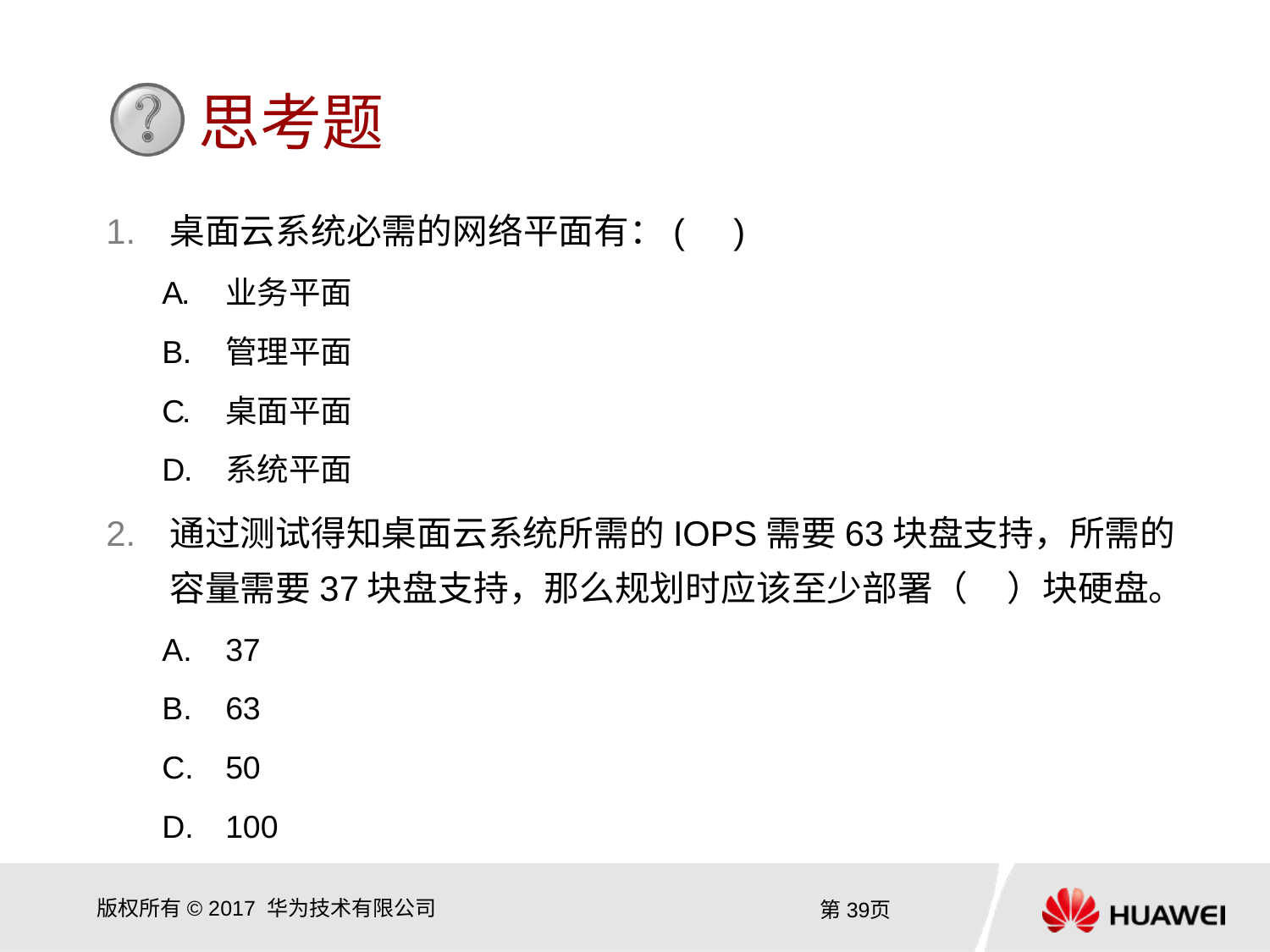

桌面云系统必需的网络平面有：(     )
业务平面
管理平面
桌面平面
系统平面
通过测试得知桌面云系统所需的IOPS需要63块盘支持，所需的容量需要37块盘支持，那么规划时应该至少部署（     ）块硬盘。
37
63
50
100